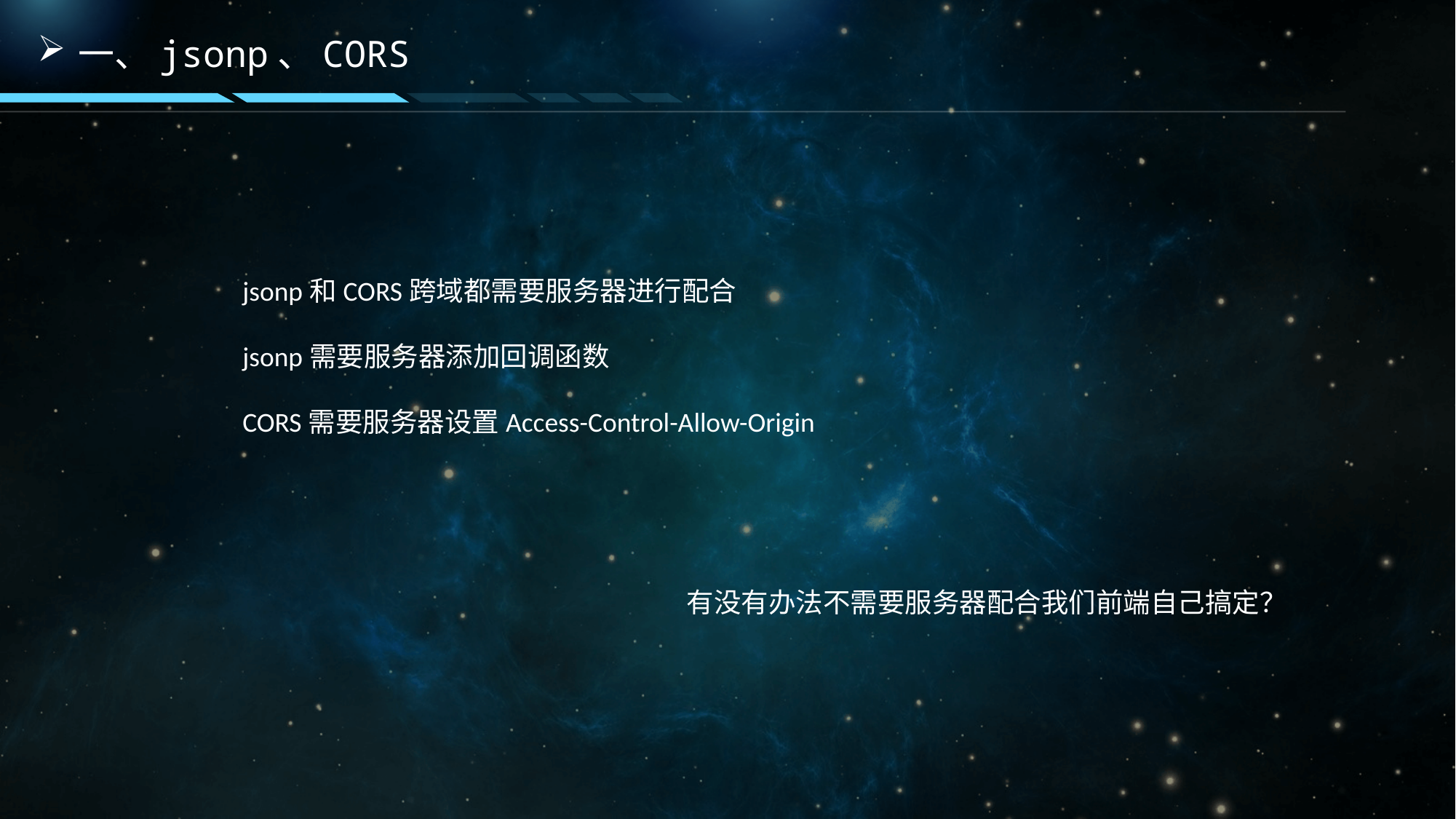

一、jsonp、CORS

jsonp和CORS跨域都需要服务器进行配合
jsonp需要服务器添加回调函数
CORS需要服务器设置Access-Control-Allow-Origin
有没有办法不需要服务器配合我们前端自己搞定？